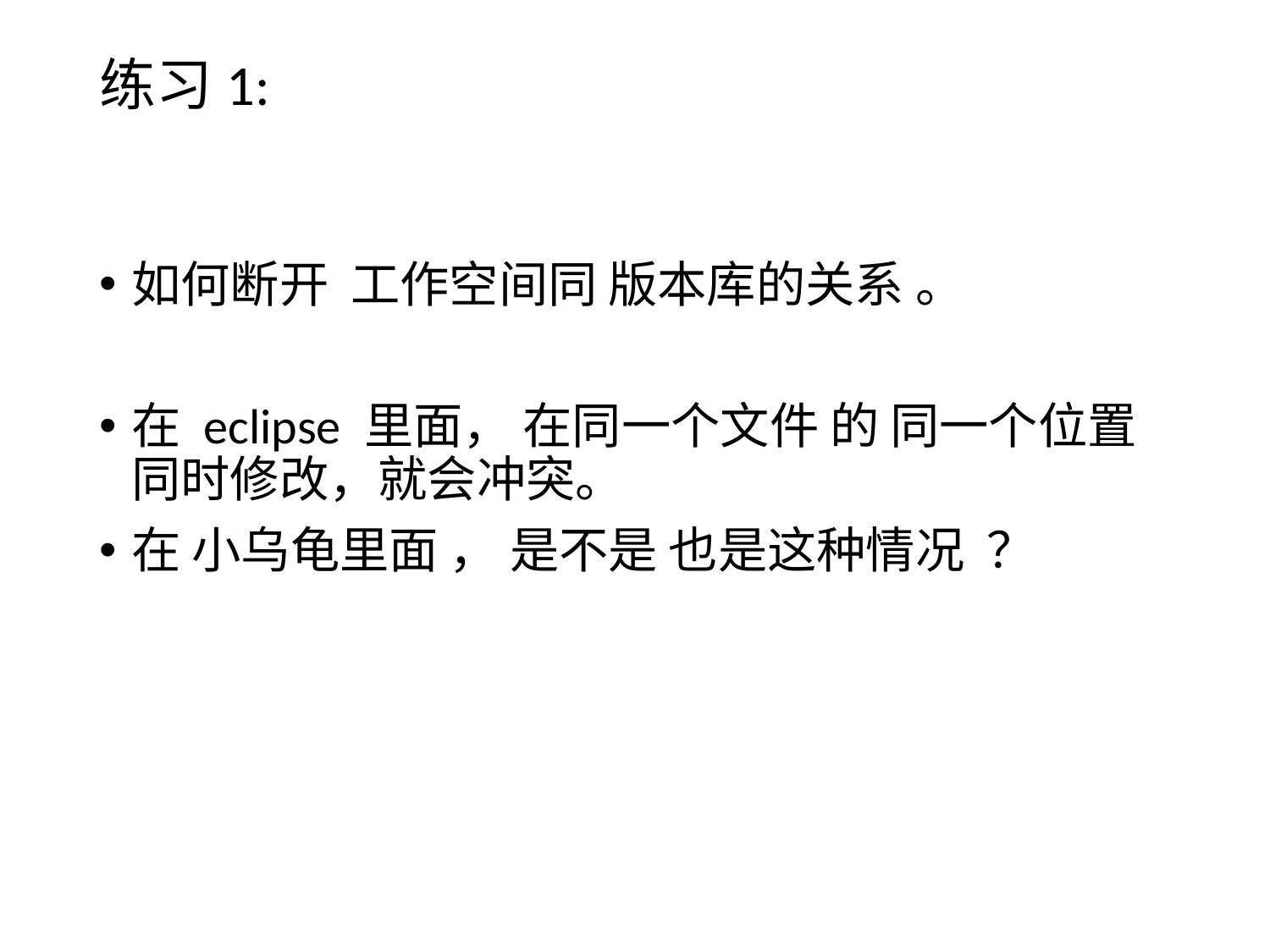

# 练习1:
如何断开  工作空间同 版本库的关系 。

在 eclipse 里面， 在同一个文件 的 同一个位置同时修改，就会冲突。
在 小乌龟里面 ， 是不是 也是这种情况  ？